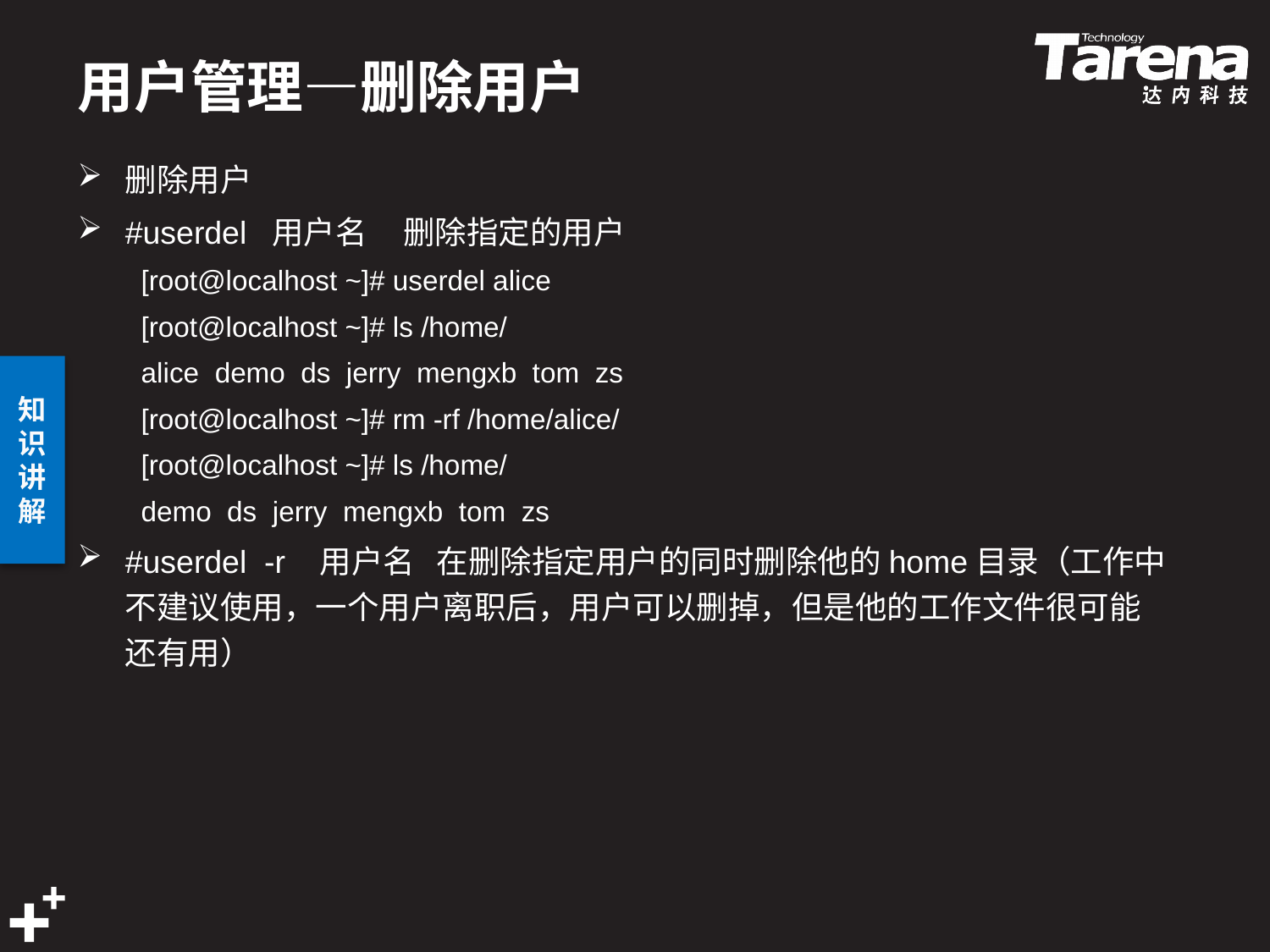

# 用户管理—删除用户
删除用户
#userdel  用户名     删除指定的用户
[root@localhost ~]# userdel alice
[root@localhost ~]# ls /home/
alice  demo  ds  jerry  mengxb  tom  zs
[root@localhost ~]# rm -rf /home/alice/
[root@localhost ~]# ls /home/
demo  ds  jerry  mengxb  tom  zs
#userdel  -r   用户名   在删除指定用户的同时删除他的home目录（工作中不建议使用，一个用户离职后，用户可以删掉，但是他的工作文件很可能还有用）